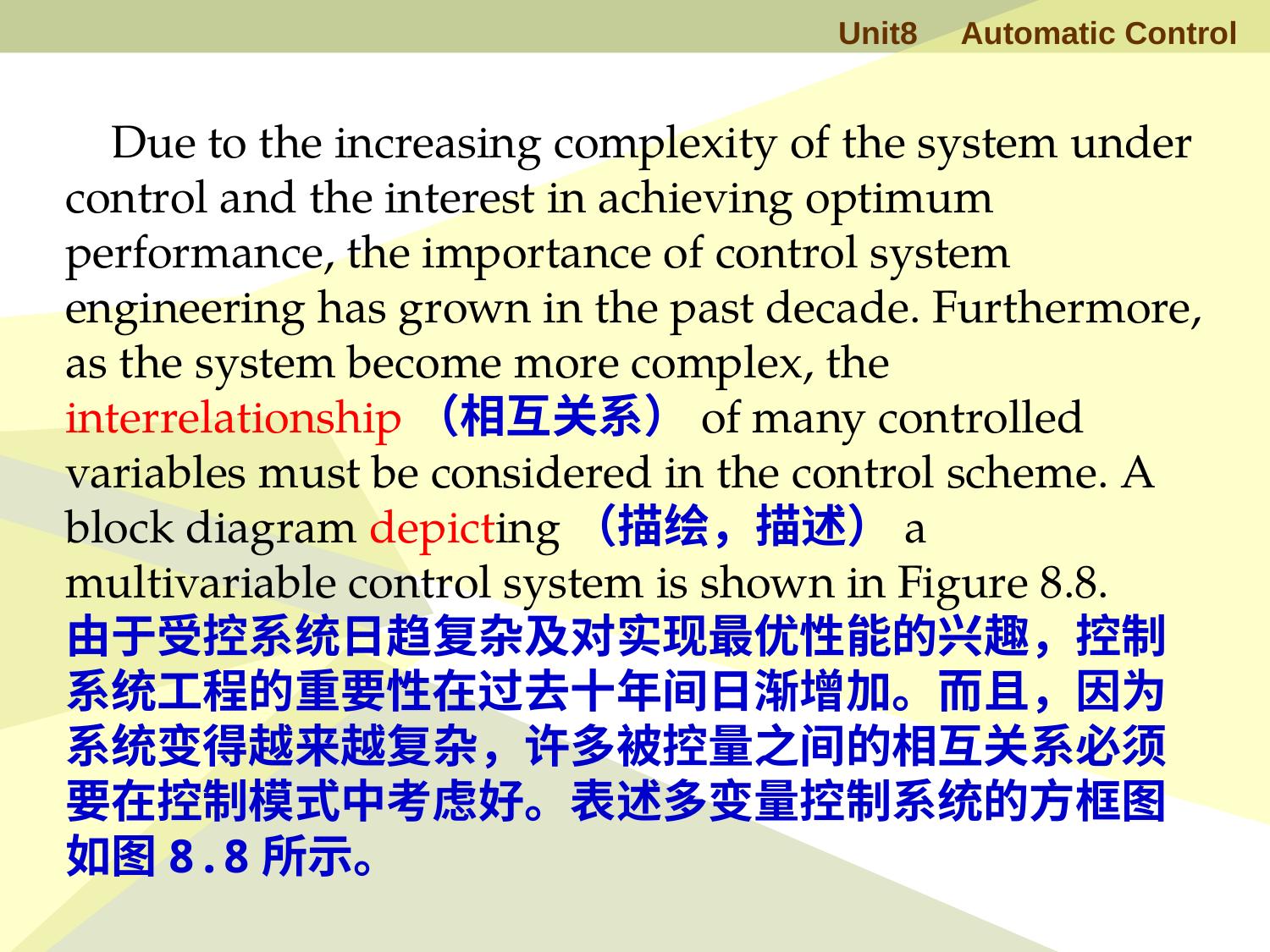

Due to the increasing complexity of the system under control and the interest in achieving optimum performance, the importance of control system engineering has grown in the past decade. Furthermore, as the system become more complex, the interrelationship（相互关系）of many controlled variables must be considered in the control scheme. A block diagram depicting（描绘，描述）a multivariable control system is shown in Figure 8.8.
由于受控系统日趋复杂及对实现最优性能的兴趣，控制系统工程的重要性在过去十年间日渐增加。而且，因为系统变得越来越复杂，许多被控量之间的相互关系必须要在控制模式中考虑好。表述多变量控制系统的方框图如图8.8所示。